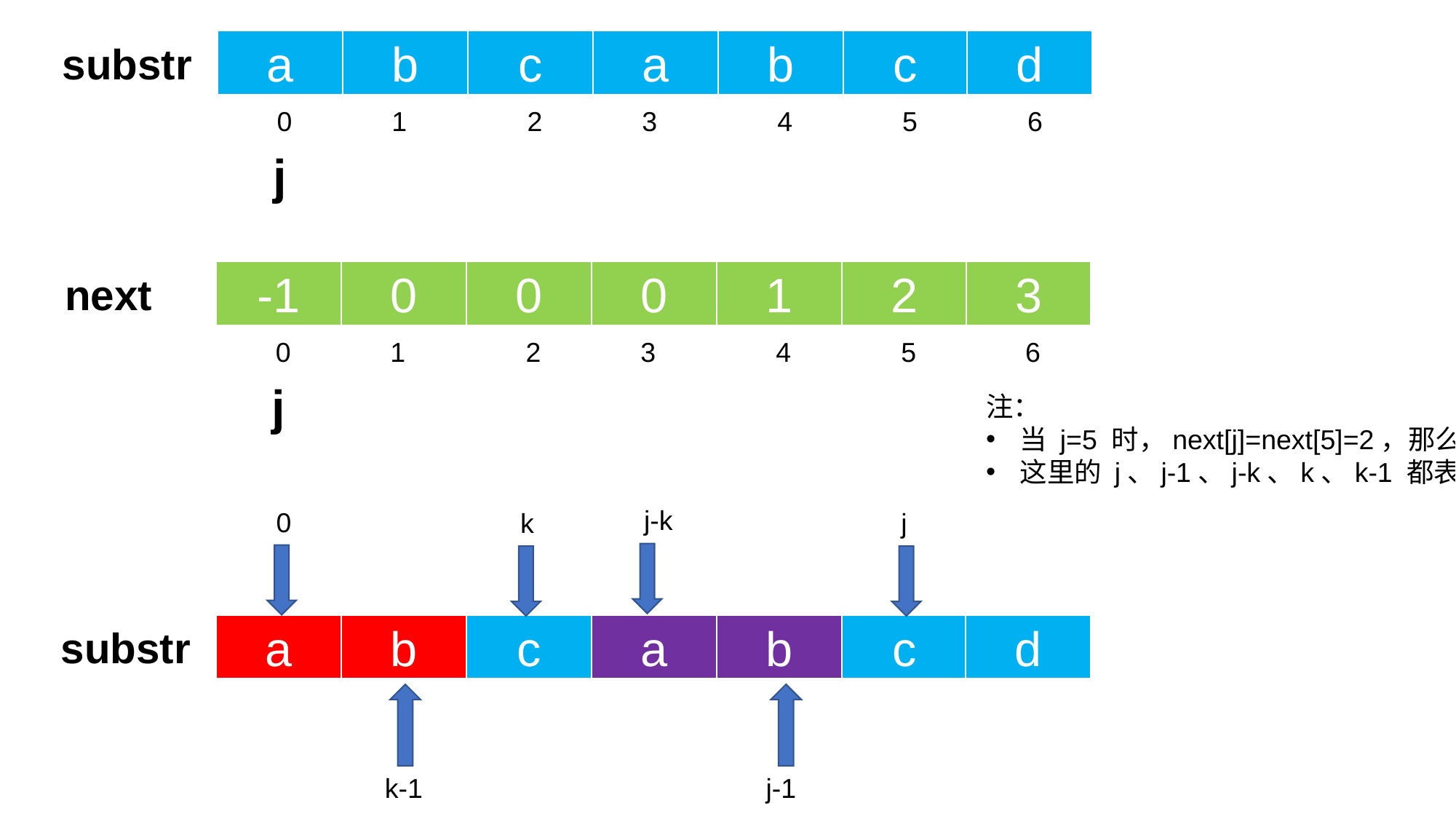

a
b
c
a
b
c
d
substr
0
1
2
3
4
5
6
j
-1
0
0
0
1
2
3
next

0
1
2
3
4
5
6
j
注：
当 j=5 时，next[j]=next[5]=2，那么 j=5 所对应的 k=next[j]=2；
这里的 j、j-1、j-k、k、k-1 都表示下标
j-k
0
k
j

a
b
c
a
b
c
d
substr

k-1
j-1